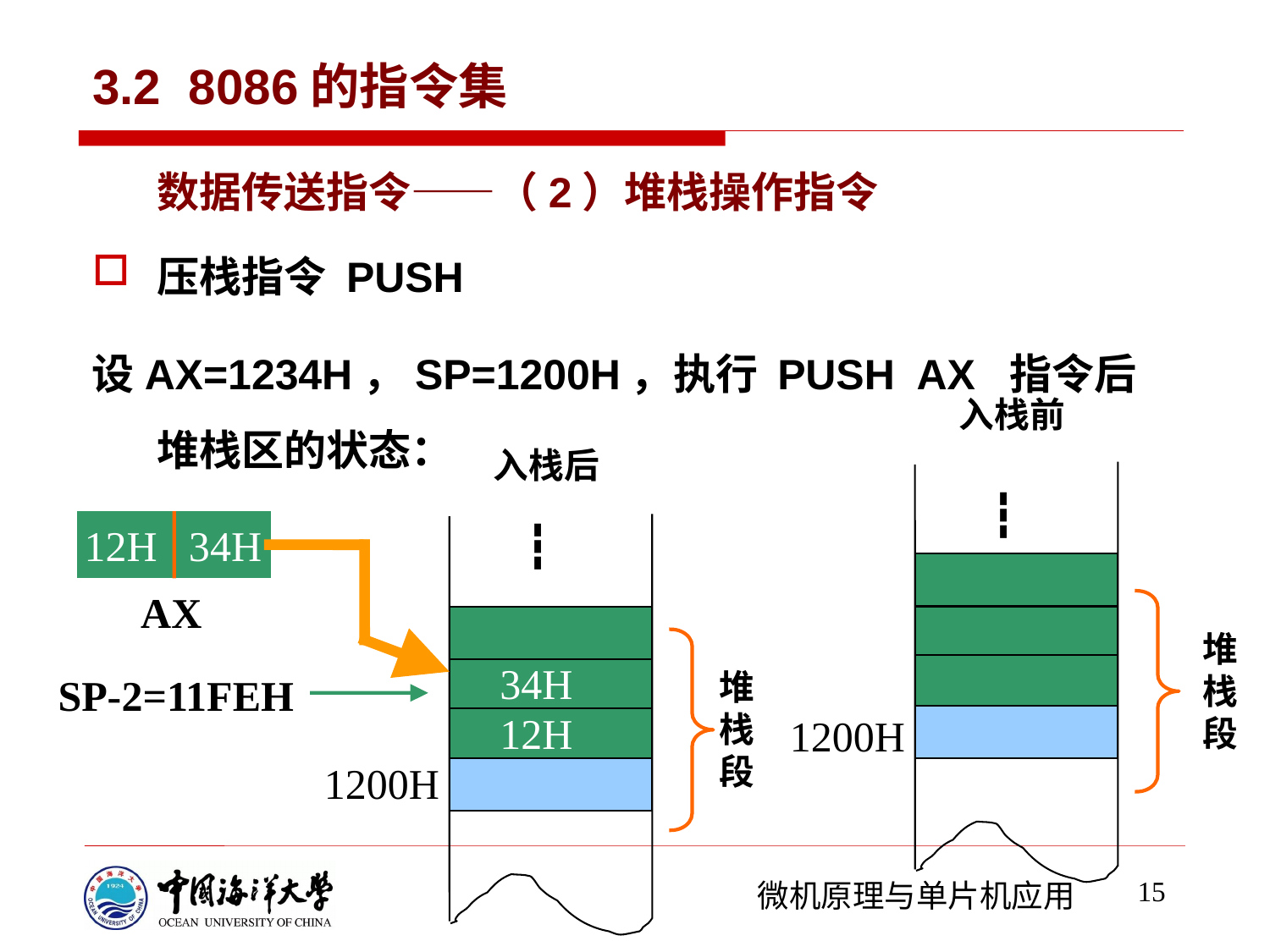

# 3.2  8086的指令集
数据传送指令——（2）堆栈操作指令
压栈指令 PUSH
设AX=1234H，SP=1200H，执行 PUSH  AX  指令后堆栈区的状态：

入栈前
入栈后

┇
12H   34H

┇

AX

堆栈段

34H

堆栈段
 SP-2=11FEH

12H
1200H

1200H

15